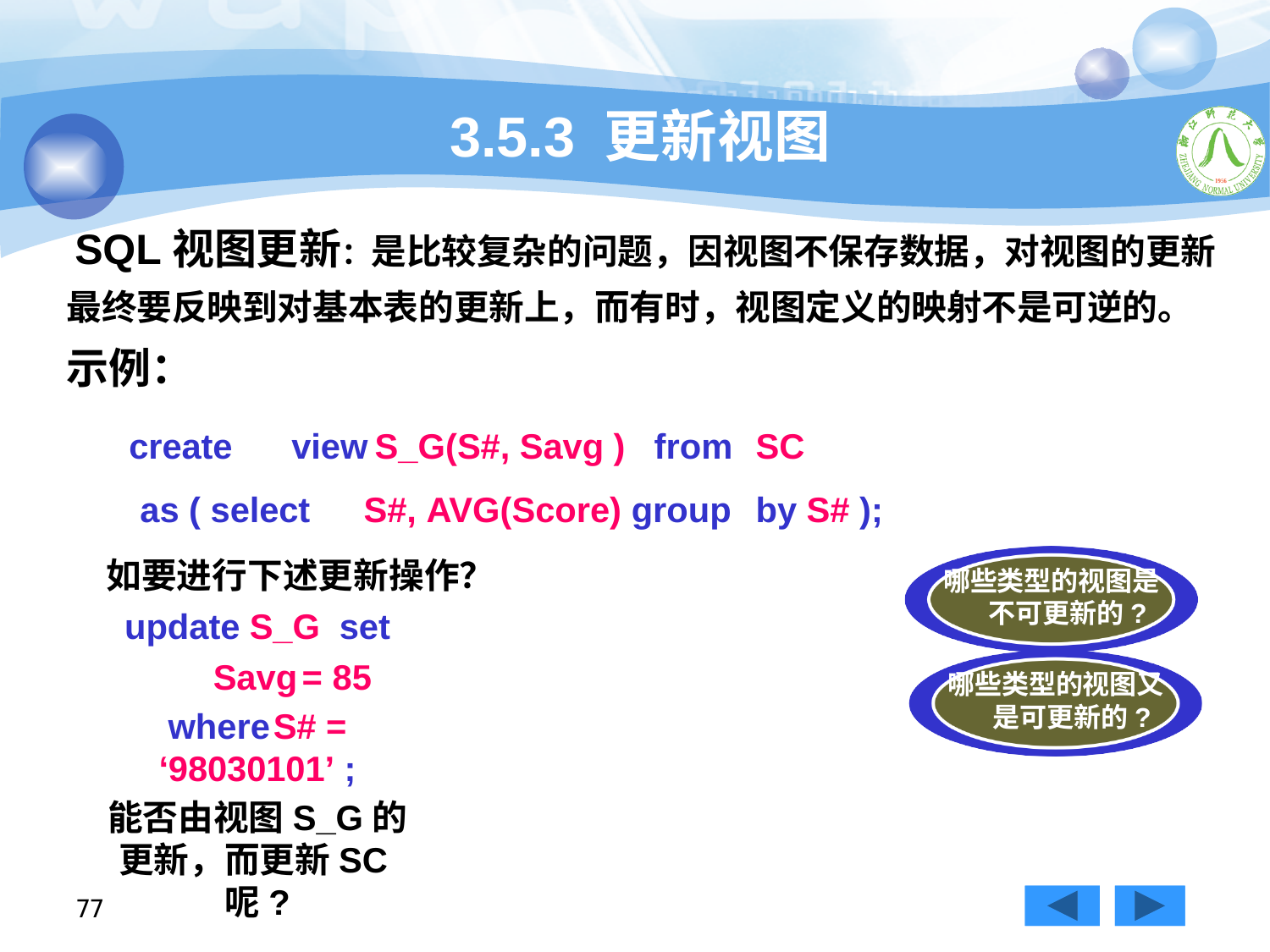

# 3.5.3 更新视图
SQL视图更新：是比较复杂的问题，因视图不保存数据，对视图的更新 最终要反映到对基本表的更新上，而有时，视图定义的映射不是可逆的。 示例：
create	 view	S_G(S#, Savg )   from	SC
  as ( select	S#, AVG(Score) group	by S# );
如要进行下述更新操作？
update	S_G  set	Savg	= 85
where	S# = ‘98030101’ ;
能否由视图S_G的更新，而更新SC呢?

哪些类型的视图是 不可更新的?
哪些类型的视图又 是可更新的?
77